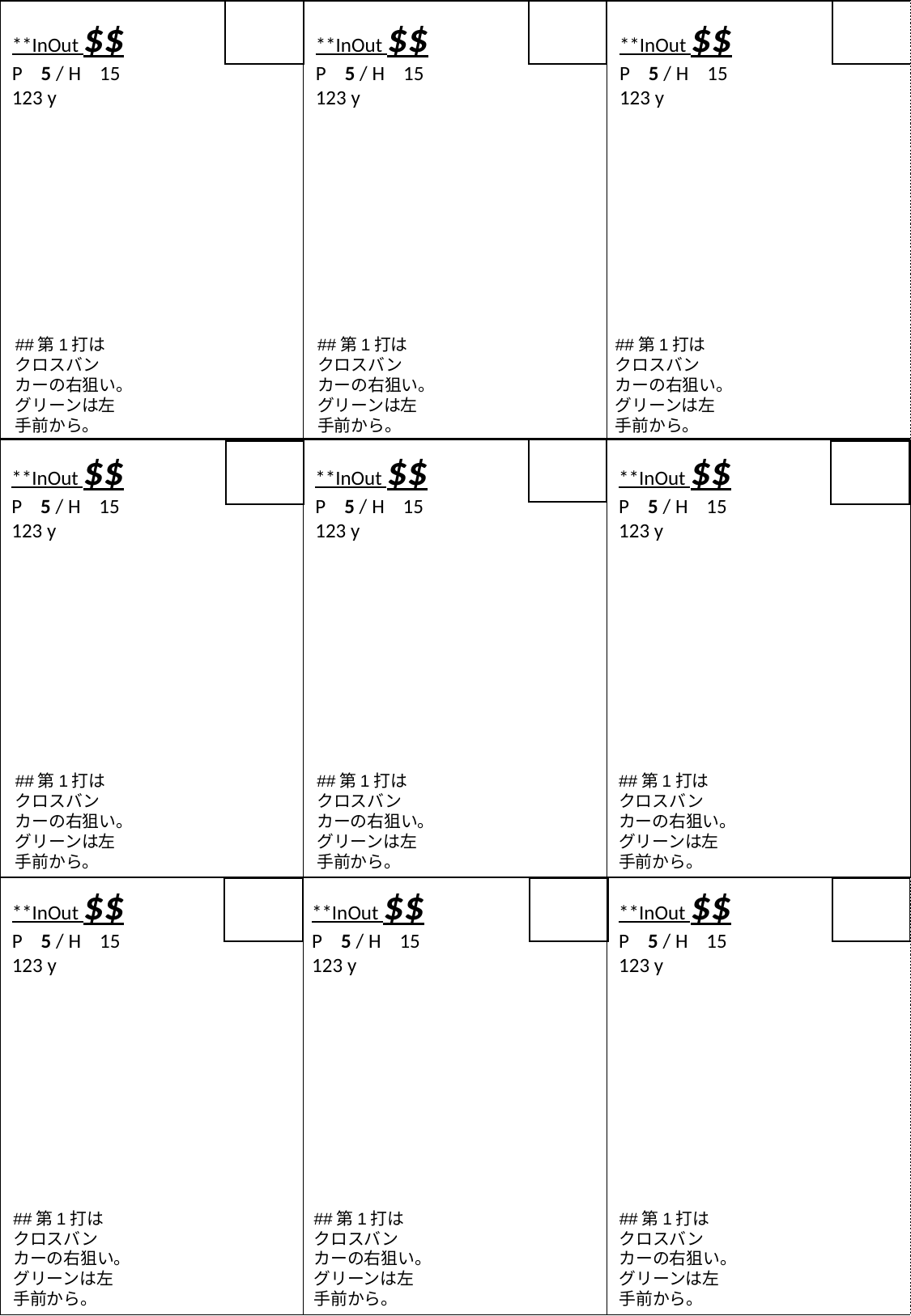

**InOut $$
P    5 / H    15
123 y
**InOut $$
P    5 / H    15
123 y
**InOut $$
P    5 / H    15
123 y
##第1打はクロスバンカーの右狙い。グリーンは左手前から。
##第1打はクロスバンカーの右狙い。グリーンは左手前から。
##第1打はクロスバンカーの右狙い。グリーンは左手前から。

**InOut $$
P    5 / H    15
123 y
**InOut $$
P    5 / H    15
123 y
**InOut $$
P    5 / H    15
123 y

##第1打はクロスバンカーの右狙い。グリーンは左手前から。
##第1打はクロスバンカーの右狙い。グリーンは左手前から。
##第1打はクロスバンカーの右狙い。グリーンは左手前から。
**InOut $$
P    5 / H    15
123 y
**InOut $$
P    5 / H    15
123 y
**InOut $$
P    5 / H    15
123 y

##第1打はクロスバンカーの右狙い。グリーンは左手前から。
##第1打はクロスバンカーの右狙い。グリーンは左手前から。
##第1打はクロスバンカーの右狙い。グリーンは左手前から。